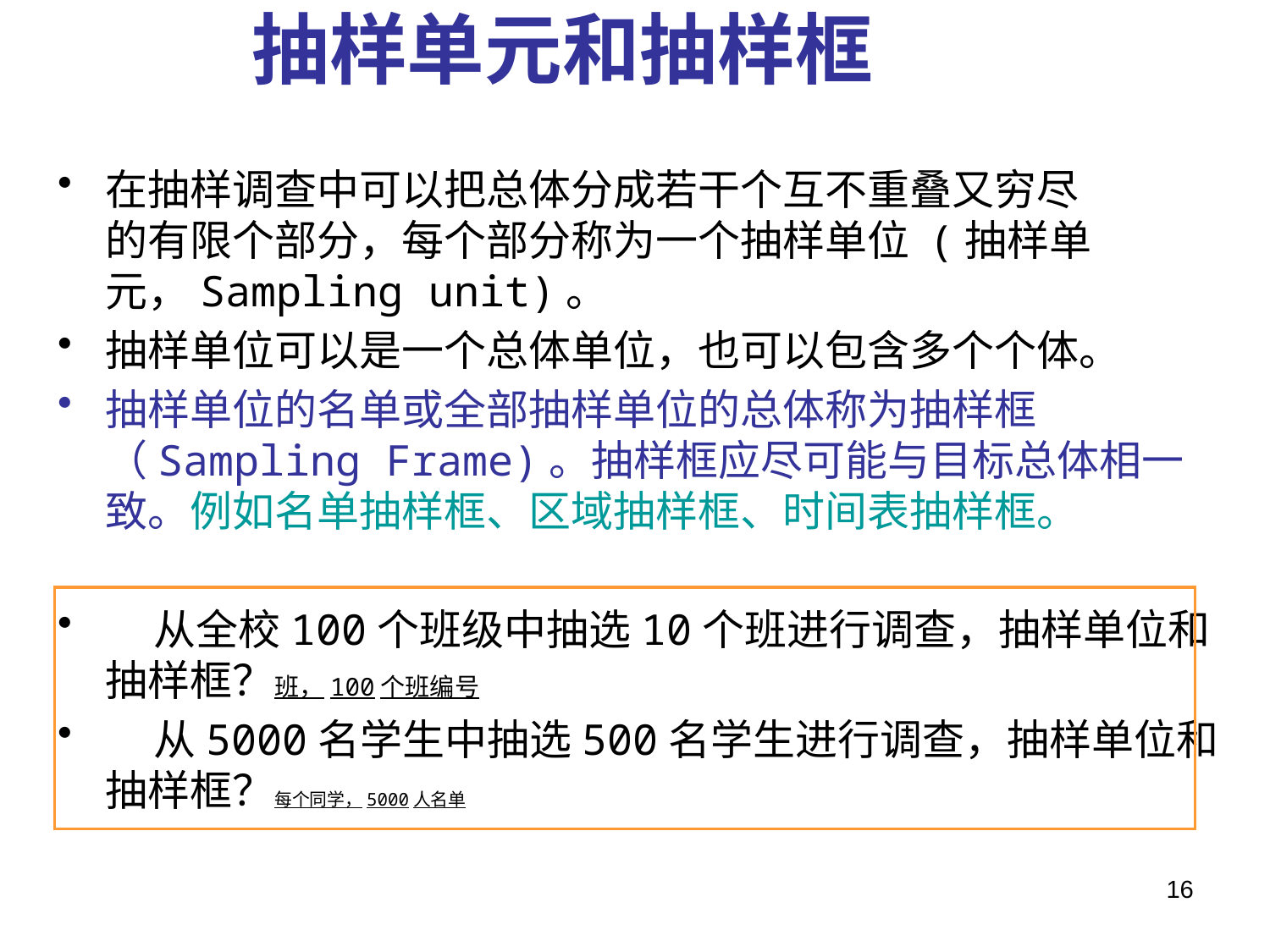

# 抽样单元和抽样框
在抽样调查中可以把总体分成若干个互不重叠又穷尽
的有限个部分，每个部分称为一个抽样单位 (抽样单元，Sampling unit)。
抽样单位可以是一个总体单位，也可以包含多个个体。
抽样单位的名单或全部抽样单位的总体称为抽样框（Sampling Frame)。抽样框应尽可能与目标总体相一致。例如名单抽样框、区域抽样框、时间表抽样框。

    从全校100个班级中抽选10个班进行调查，抽样单位和抽样框？班，100个班编号
    从5000名学生中抽选500名学生进行调查，抽样单位和抽样框？每个同学，5000人名单

16